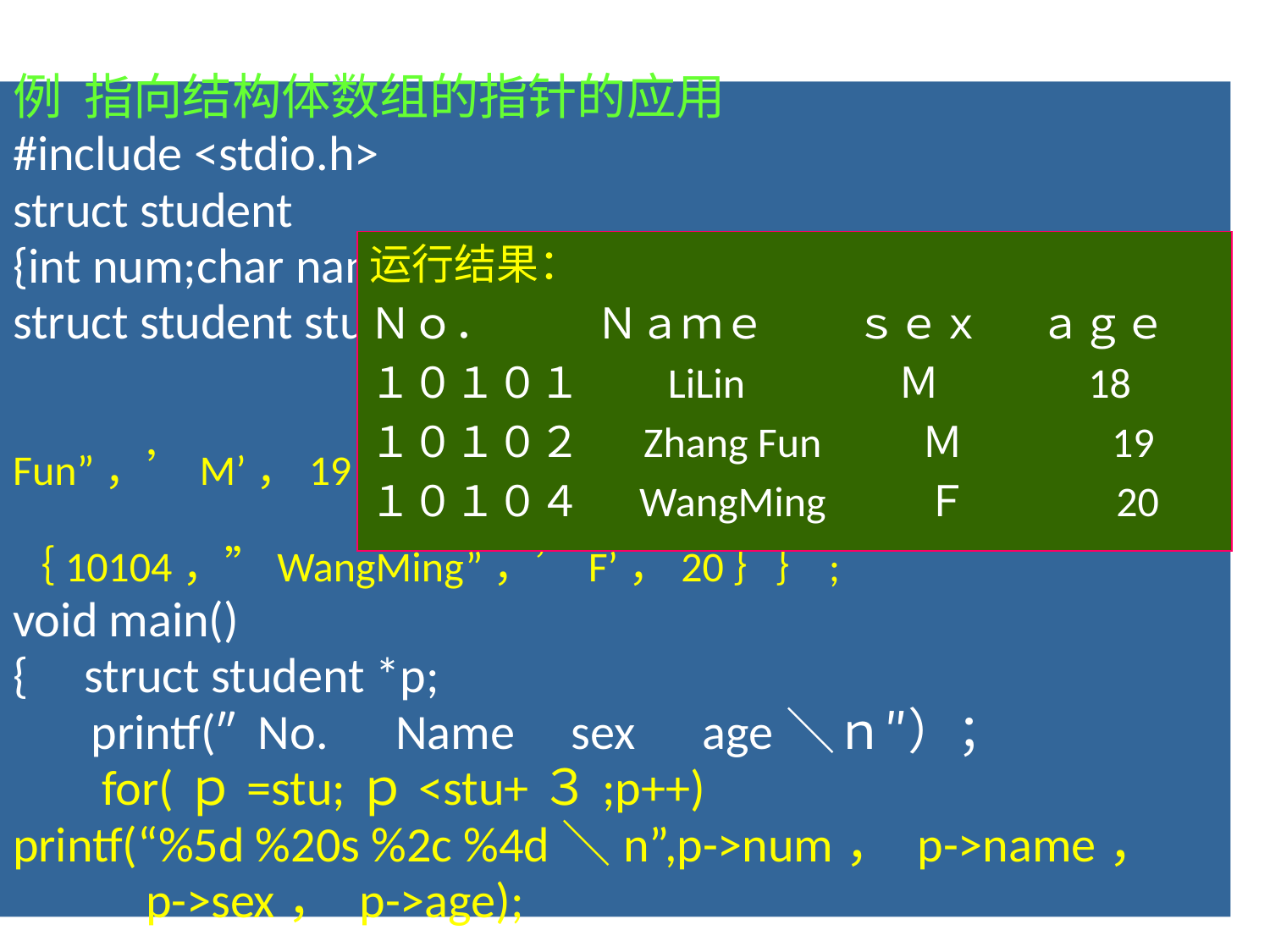

例  指向结构体数组的指针的应用
#include <stdio.h>
struct student
{int num;char name[20];char sex;int age;};
struct student stu[3]=｛｛10101，”Li Lin”，’M’，18｝，
                                               ｛10102，”Zhang Fun”，’M’，19｝,
                                               ｛10104，”WangMing”，’F’，20｝｝;
void main()
{     struct student *p;
       printf(″  No.      Name     sex      age＼ｎ″）；
       for(ｐ=stu;ｐ<stu+３;p++)
printf(“%5d %20s %2c %4d＼n”,p->num， p->name，
           p->sex， p->age);
}
运行结果：
Ｎｏ．　      Ｎａｍｅ　     ｓｅｘ      ａｇｅ
１０１０１        LiLin               Ｍ　          18
１０１０２　 Zhang Fun 　    Ｍ　          19
１０１０４     WangMing 　    Ｆ　          20